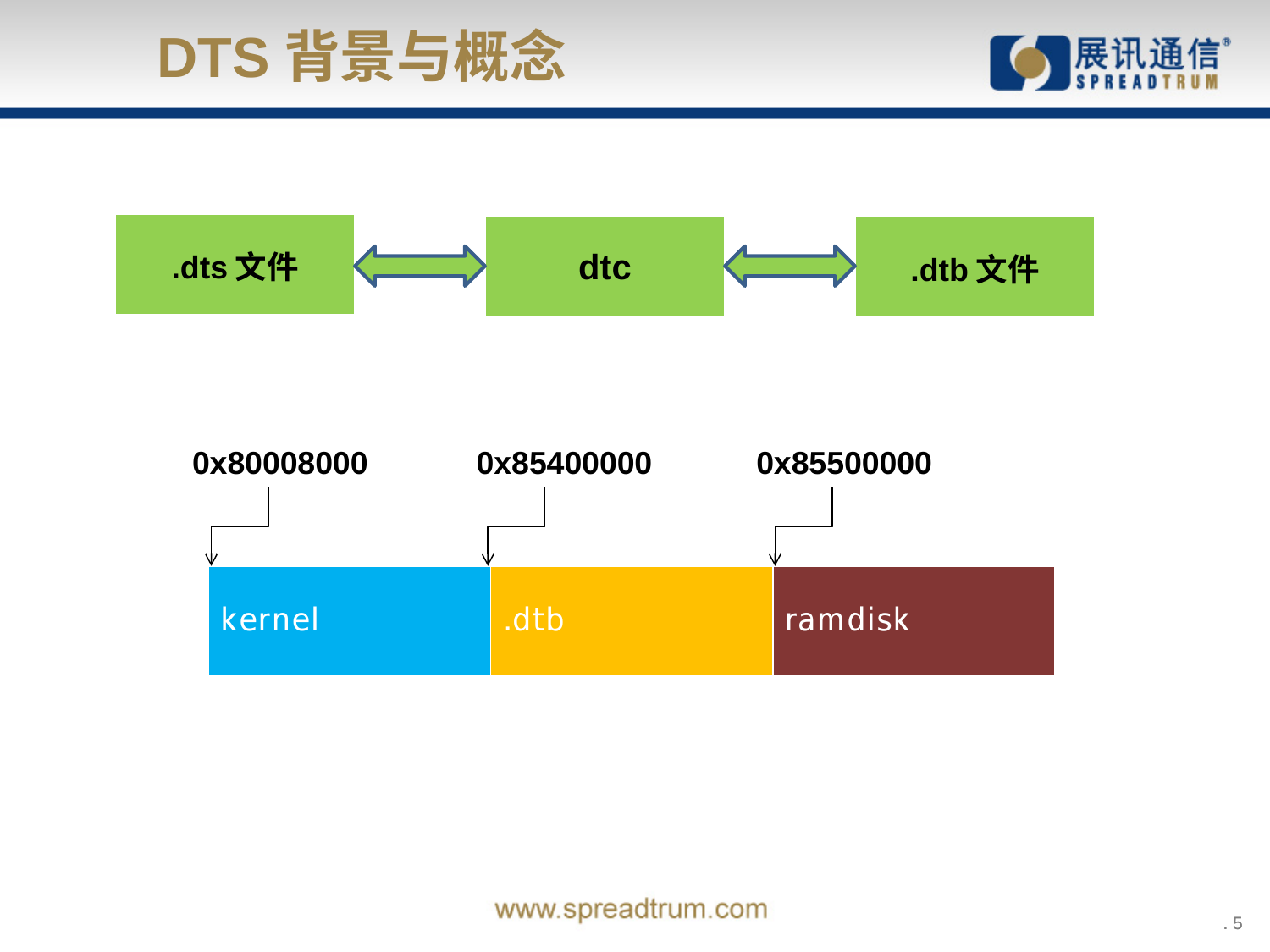

DTS背景与概念

| .dts文件 |
| --- |
| dtc |
| --- |
| .dtb文件 |
| --- |

0x80008000
0x85400000
0x85500000
| kernel | .dtb | ramdisk |
| --- | --- | --- |
  . 5
  . 5